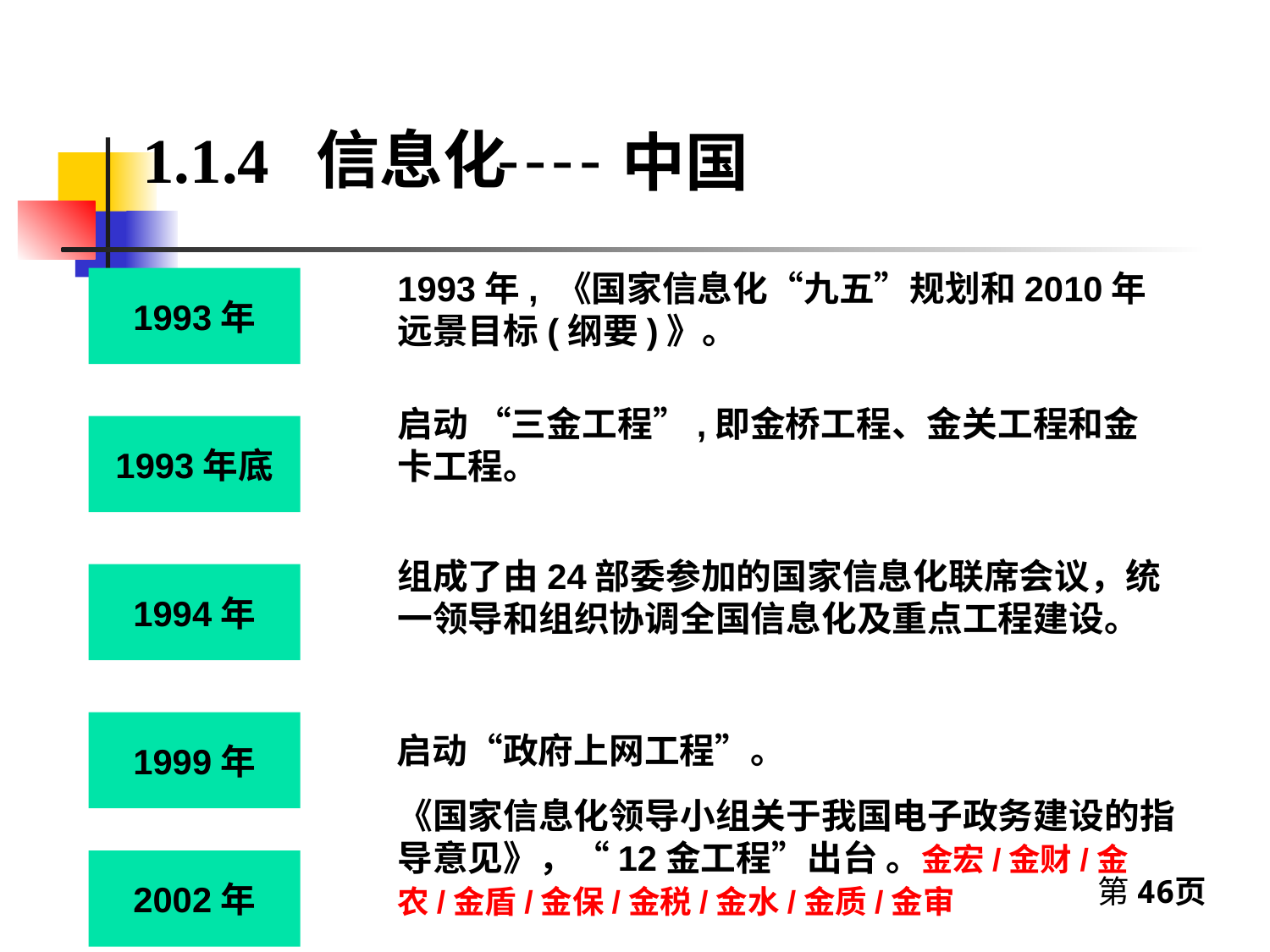

# 1.1.4  信息化
----中国
1993年, 《国家信息化“九五”规划和2010年远景目标(纲要)》。
1993年
启动 “三金工程”,即金桥工程、金关工程和金卡工程。
1993年底
组成了由24部委参加的国家信息化联席会议，统一领导和组织协调全国信息化及重点工程建设。
1994年
1999年
启动“政府上网工程”。
《国家信息化领导小组关于我国电子政务建设的指导意见》，“12金工程”出台 。金宏/金财/金农/金盾/金保/金税/金水/金质/金审
2002年